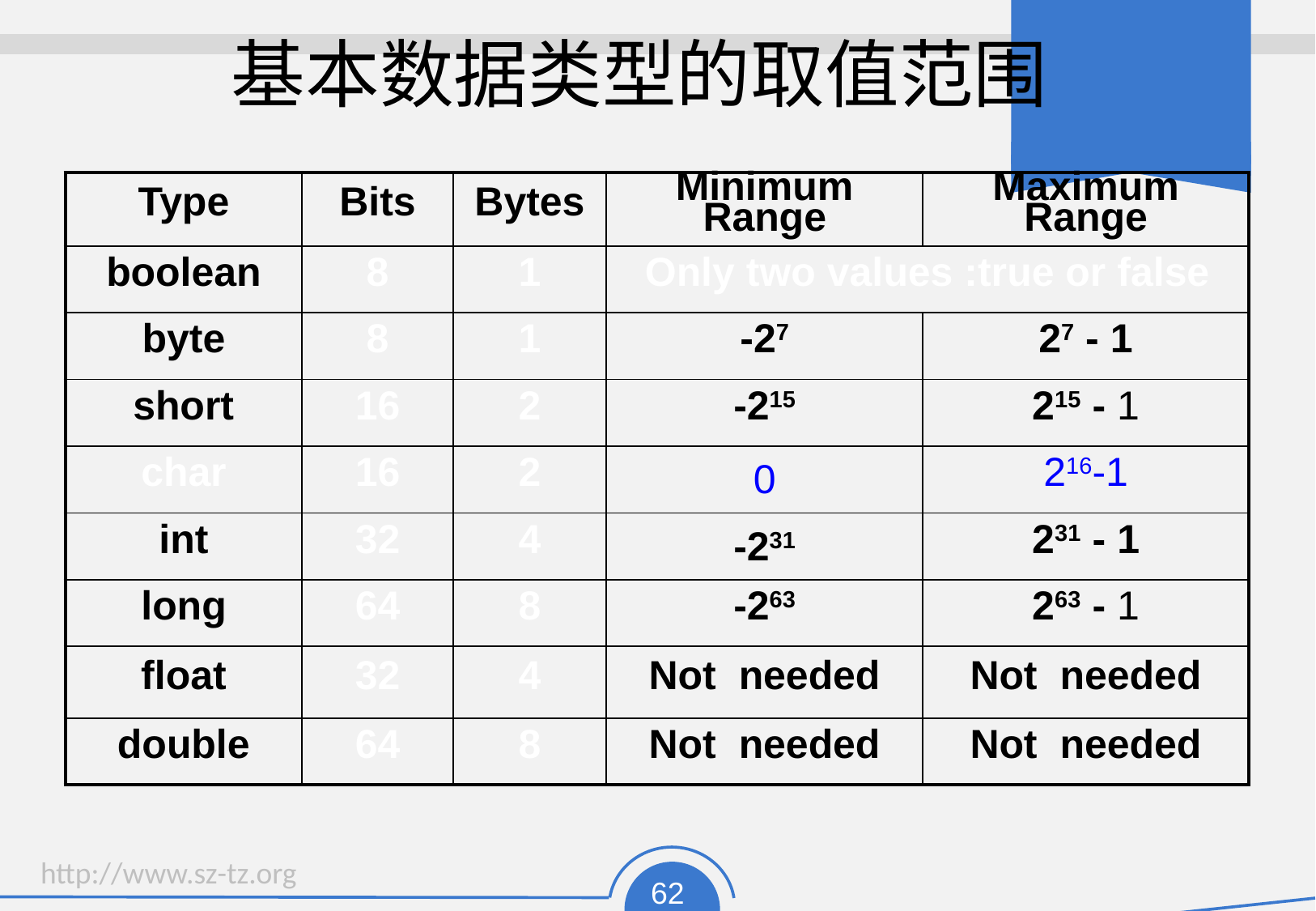

# 基本数据类型的取值范围
| Type | Bits | Bytes | Minimum Range | Maximum Range |
| --- | --- | --- | --- | --- |
| boolean | 8 | 1 | Only two values :true or false |  |
| byte | 8 | 1 | -27 | 27 - 1 |
| short | 16 | 2 | -215 | 215 - 1 |
| char | 16 | 2 | 0 | 216-1 |
| int | 32 | 4 | -231 | 231 - 1 |
| long | 64 | 8 | -263 | 263 - 1 |
| float | 32 | 4 | Not needed | Not needed |
| double | 64 | 8 | Not needed | Not needed |